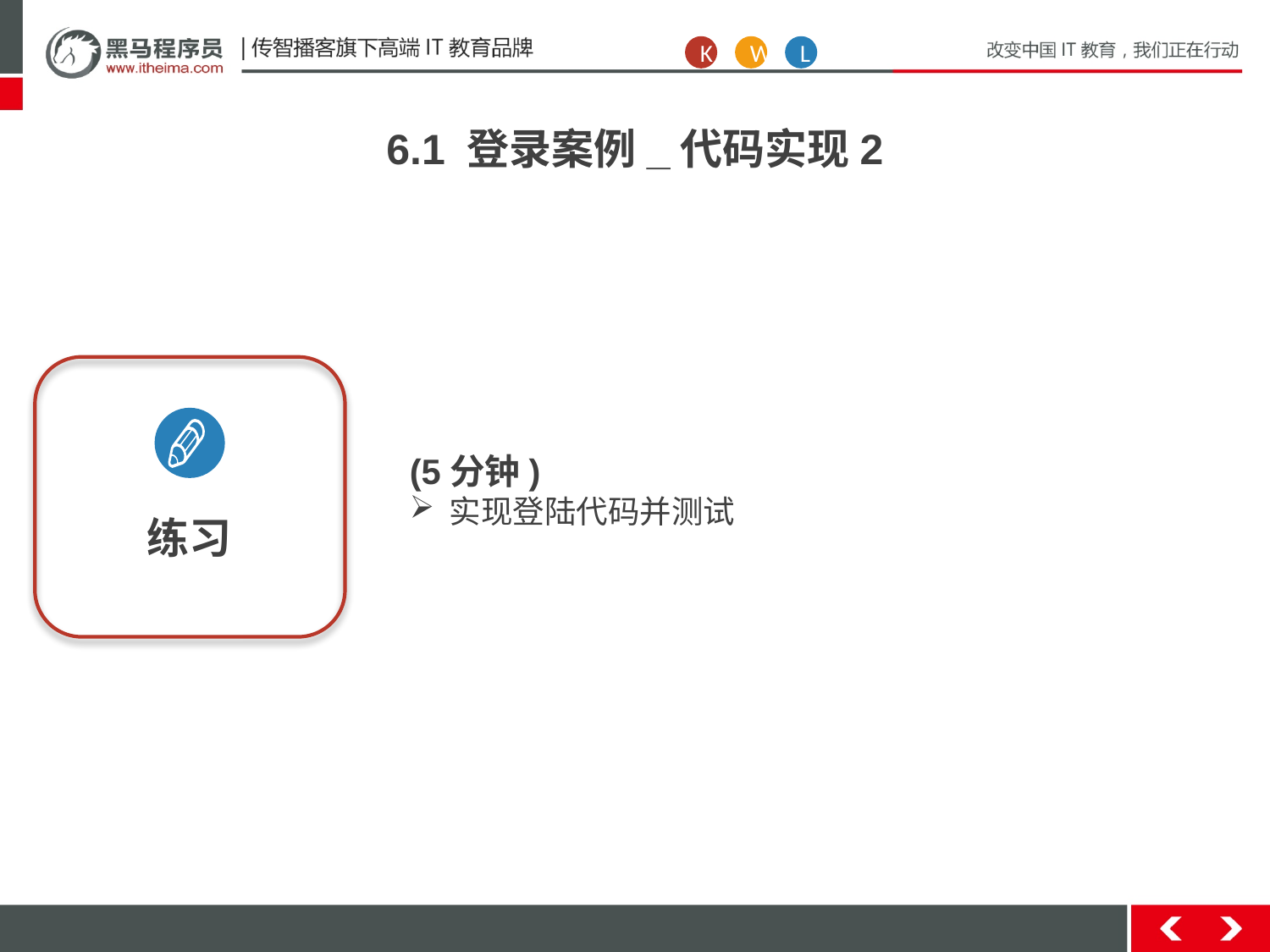

K
W
L
6.1 登录案例_代码实现2

练习
(5分钟)
实现登陆代码并测试